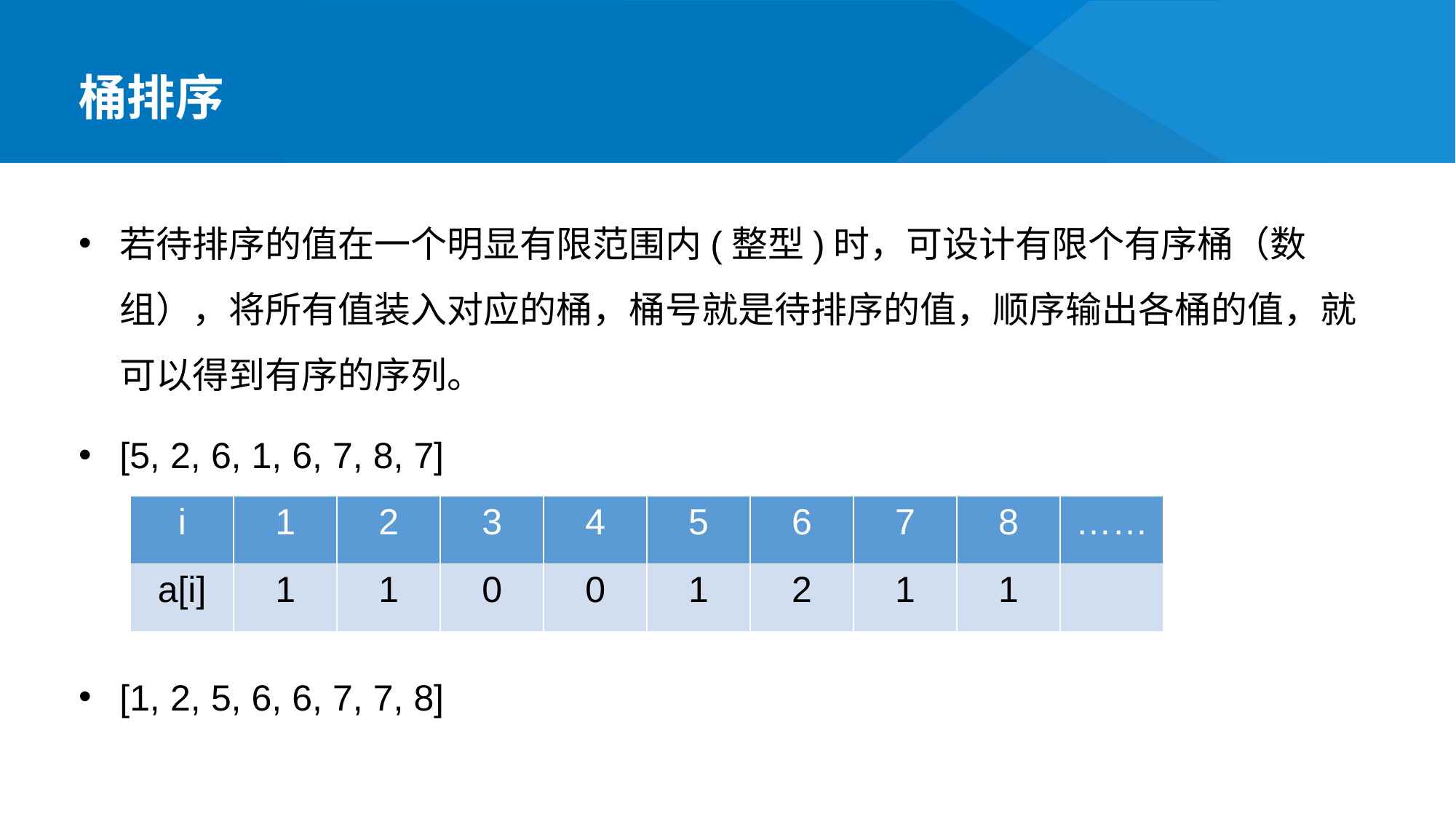

桶排序
若待排序的值在一个明显有限范围内(整型)时，可设计有限个有序桶（数组），将所有值装入对应的桶，桶号就是待排序的值，顺序输出各桶的值，就可以得到有序的序列。
[5, 2, 6, 1, 6, 7, 8, 7]

[1, 2, 5, 6, 6, 7, 7, 8]
| i | 1 | 2 | 3 | 4 | 5 | 6 | 7 | 8 | …… |
| --- | --- | --- | --- | --- | --- | --- | --- | --- | --- |
| a[i] | 1 | 1 | 0 | 0 | 1 | 2 | 1 | 1 |  |